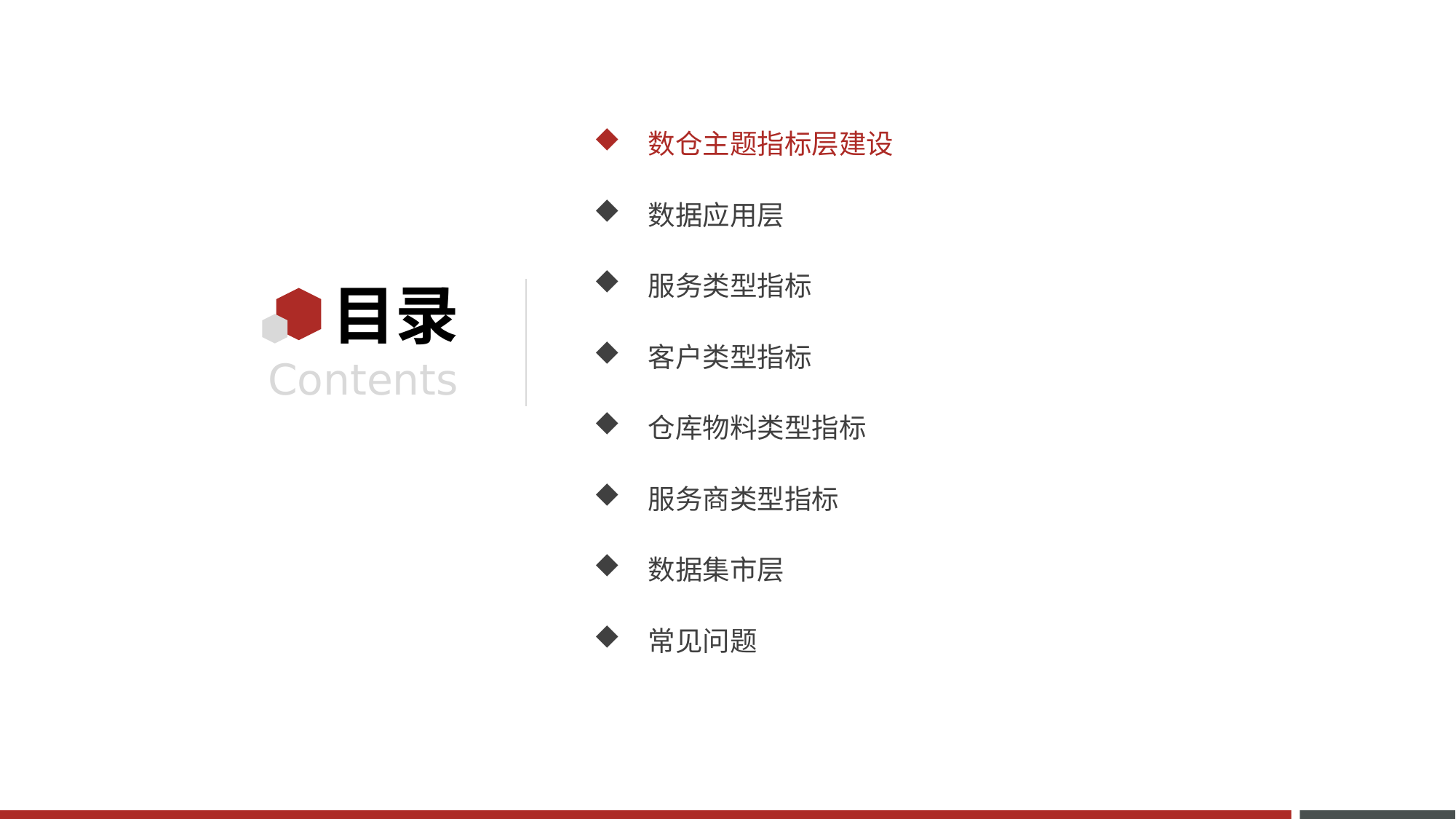

数仓主题指标层建设
数据应用层
服务类型指标
客户类型指标
仓库物料类型指标
服务商类型指标
数据集市层
常见问题